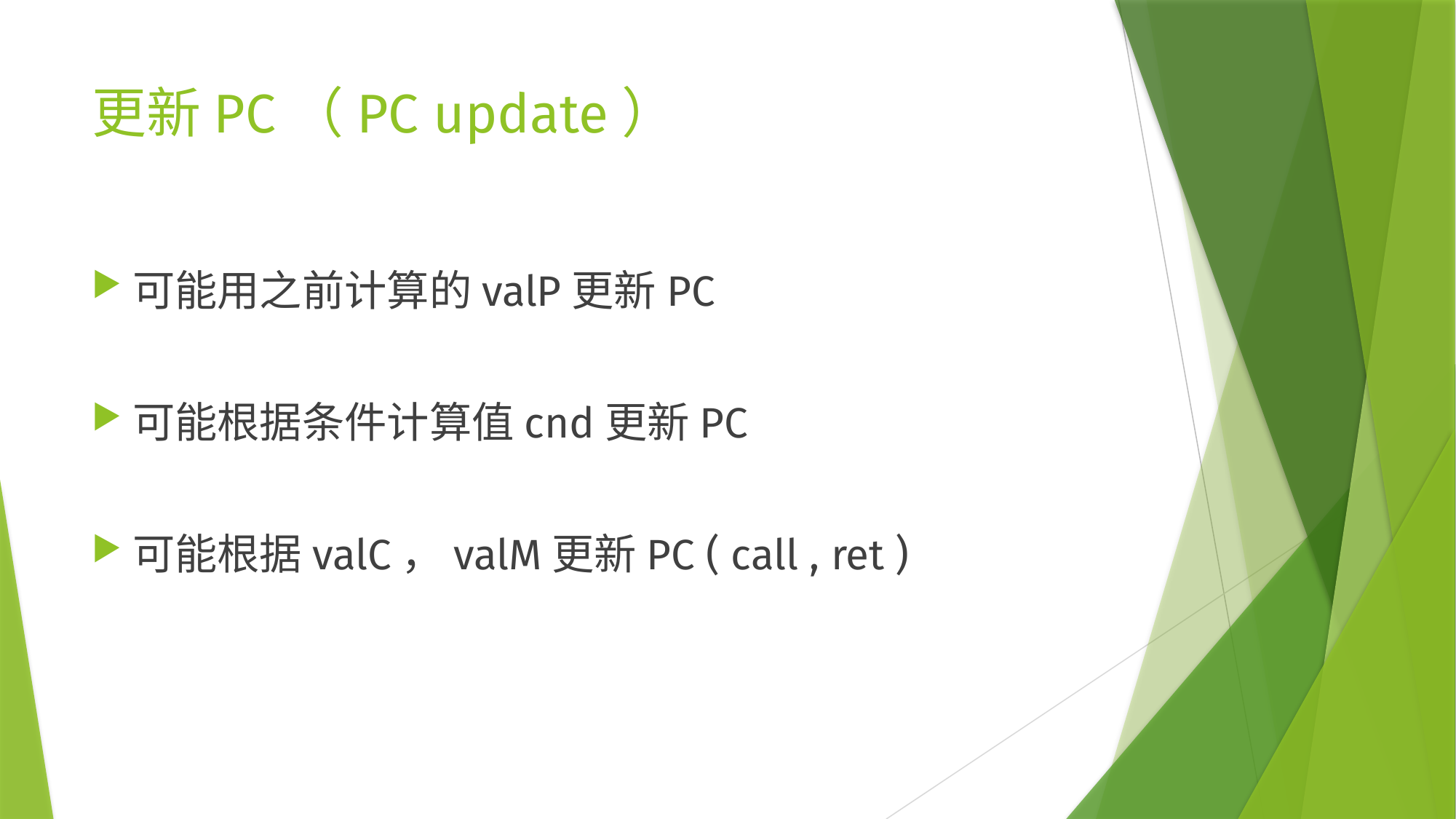

# 更新PC（PC update）
可能用之前计算的valP更新PC

可能根据条件计算值cnd更新PC

可能根据valC，valM更新PC ( call , ret )